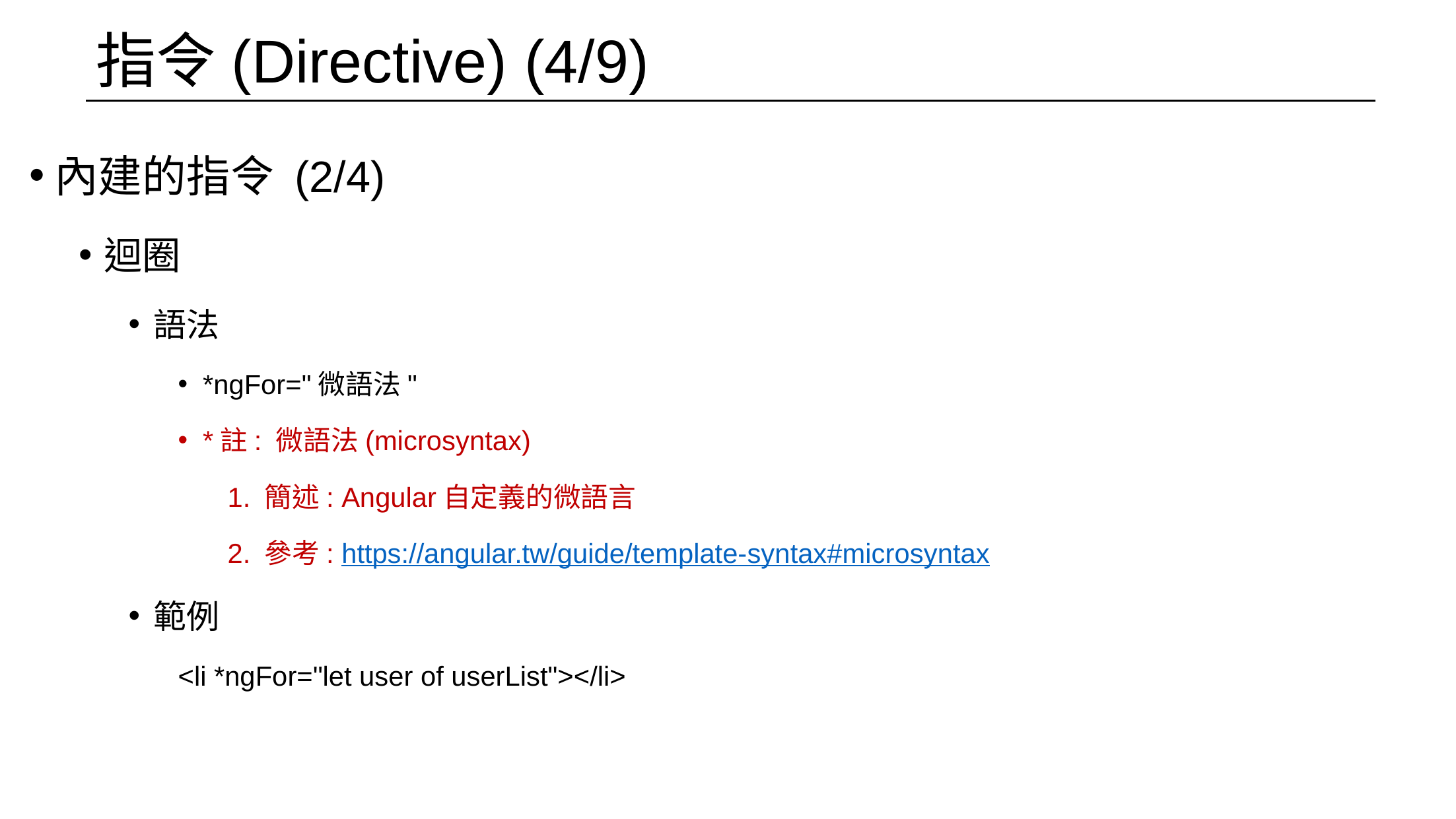

# 指令(Directive) (4/9)
內建的指令 (2/4)
迴圈
語法
*ngFor="微語法"
*註: 微語法(microsyntax)
1. 簡述: Angular自定義的微語言
2. 參考: https://angular.tw/guide/template-syntax#microsyntax
範例
<li *ngFor="let user of userList"></li>